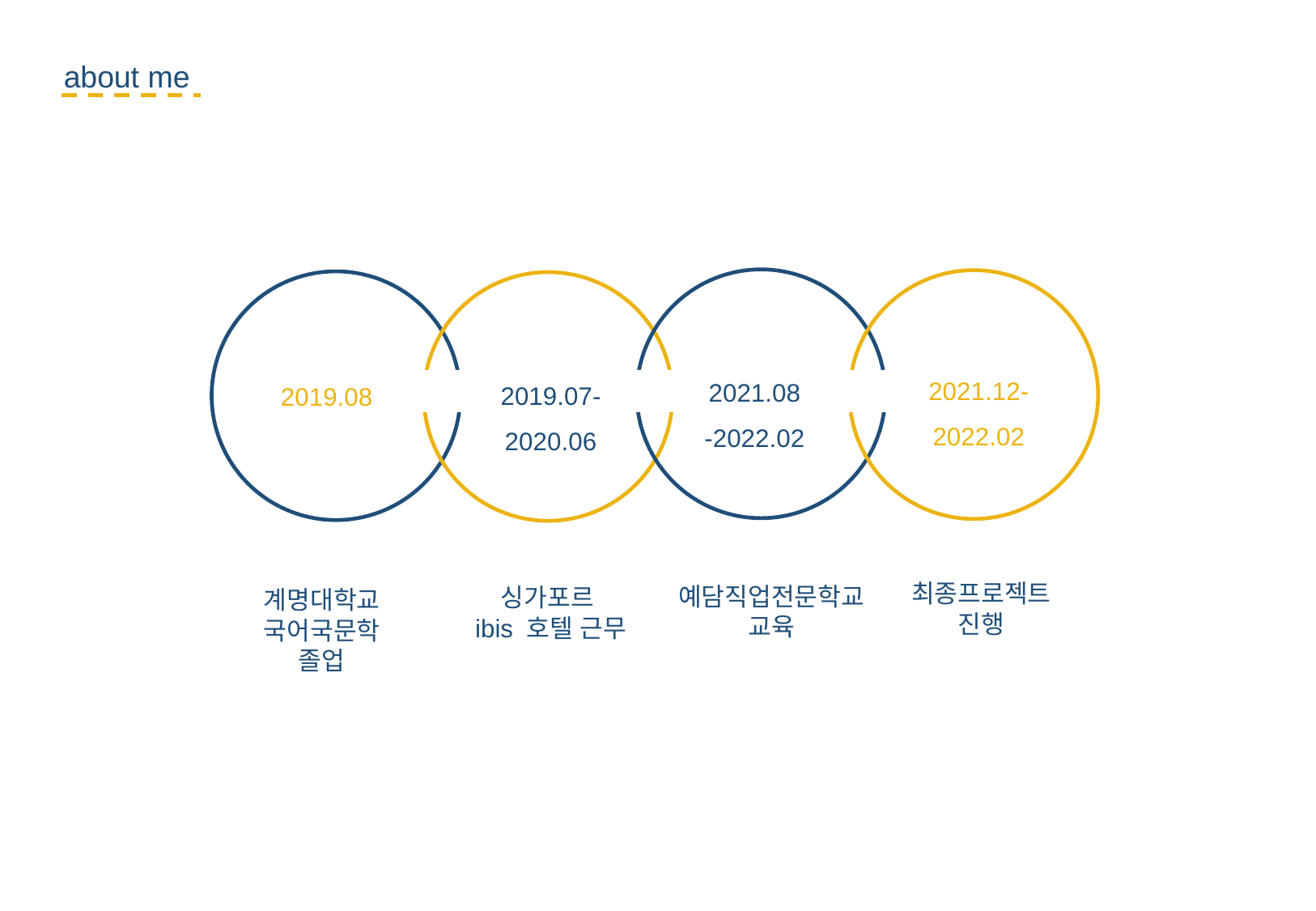

about me

2021.12-
2022.02
2021.08
-2022.02
2019.07-
2020.06
2019.08

최종프로젝트
진행
예담직업전문학교
교육

싱가포르
 ibis 호텔 근무
계명대학교
국어국문학
졸업